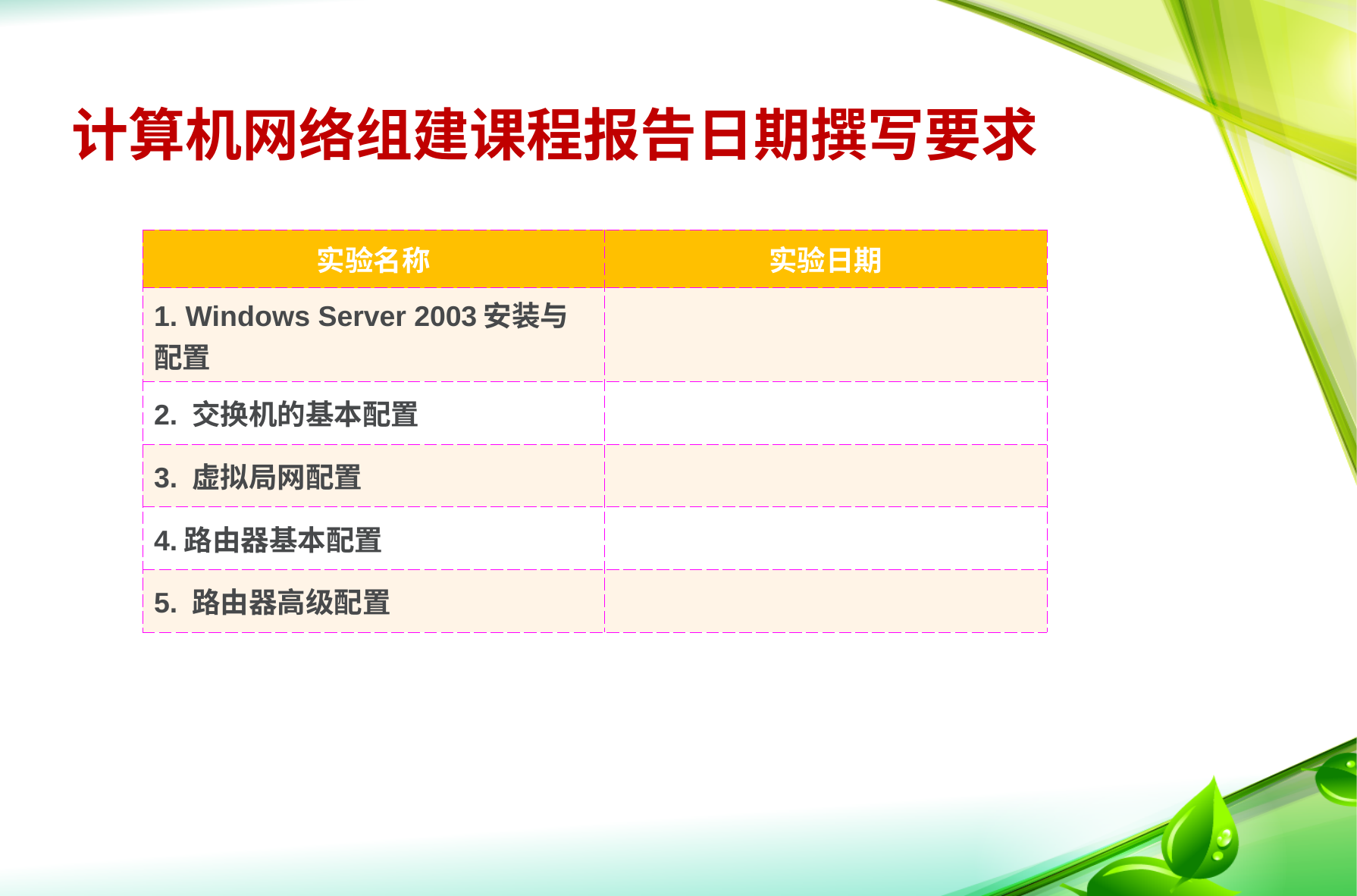

计算机网络组建课程报告日期撰写要求
| 实验名称 | 实验日期 |
| --- | --- |
| 1. Windows Server 2003安装与配置 |  |
| 2. 交换机的基本配置 |  |
| 3. 虚拟局网配置 |  |
| 4.路由器基本配置 |  |
| 5. 路由器高级配置 |  |